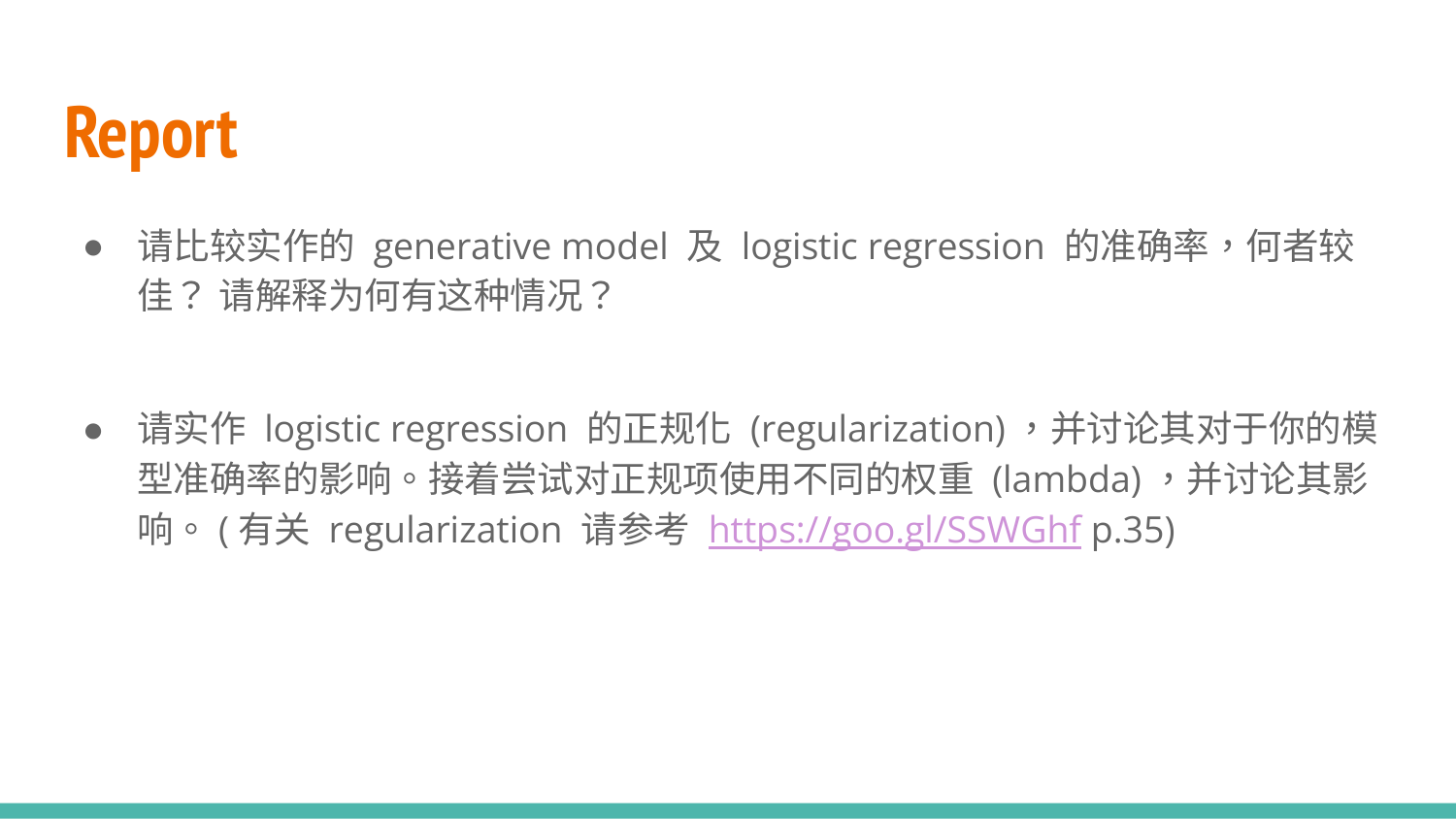

# Report
请比较实作的 generative model 及 logistic regression 的准确率，何者较佳？ 请解释为何有这种情况？

请实作 logistic regression 的正规化 (regularization)，并讨论其对于你的模型准确率的影响。接着尝试对正规项使用不同的权重 (lambda)，并讨论其影响。(有关 regularization 请参考 https://goo.gl/SSWGhf p.35)